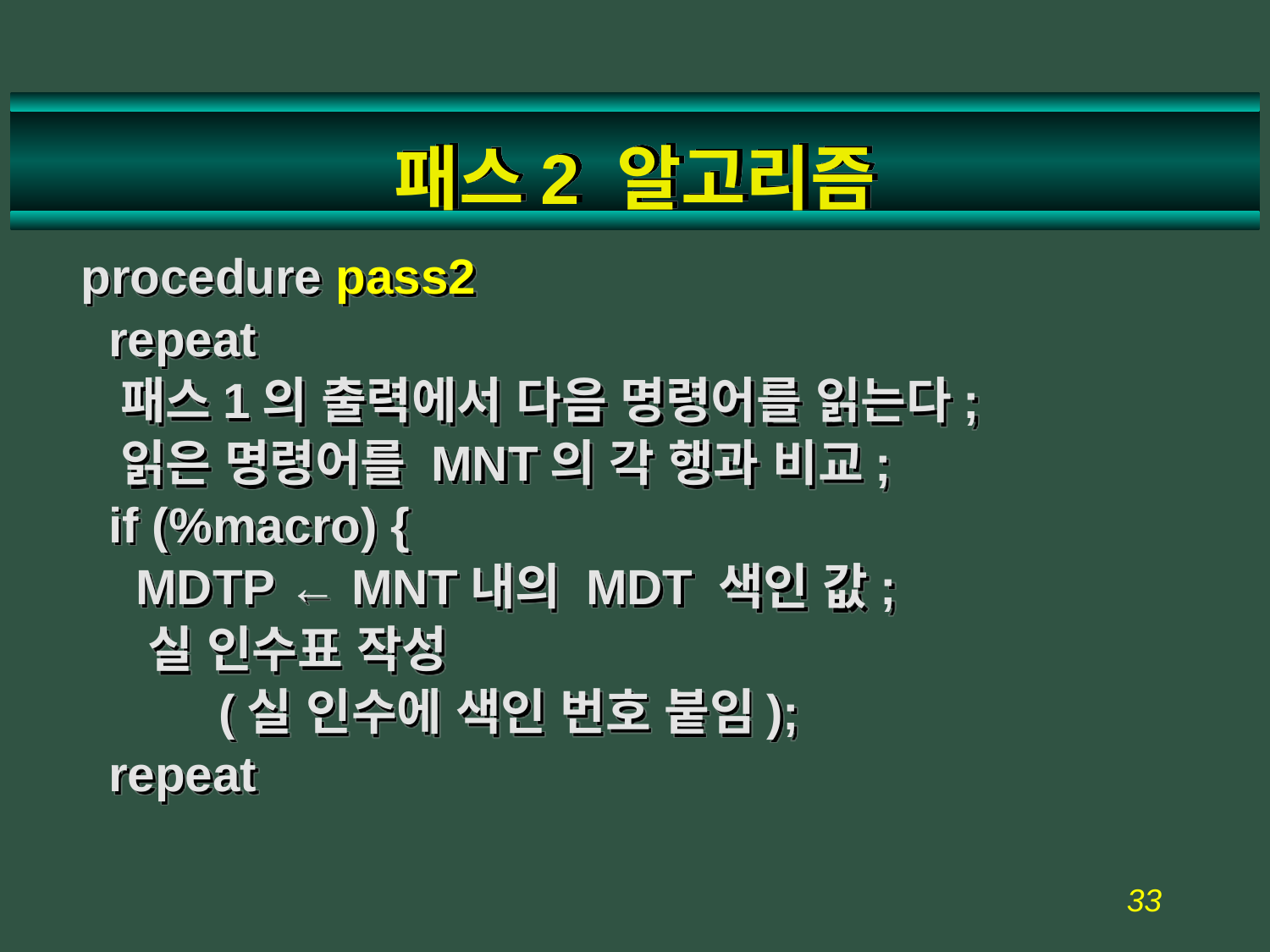

# 패스2 알고리즘
procedure pass2
  repeat
  패스1의 출력에서 다음 명령어를 읽는다;
  읽은 명령어를 MNT의 각 행과 비교;
  if (%macro) {
    MDTP ← MNT내의 MDT 색인 값;
    실 인수표 작성
          (실 인수에 색인 번호 붙임);
  repeat

33